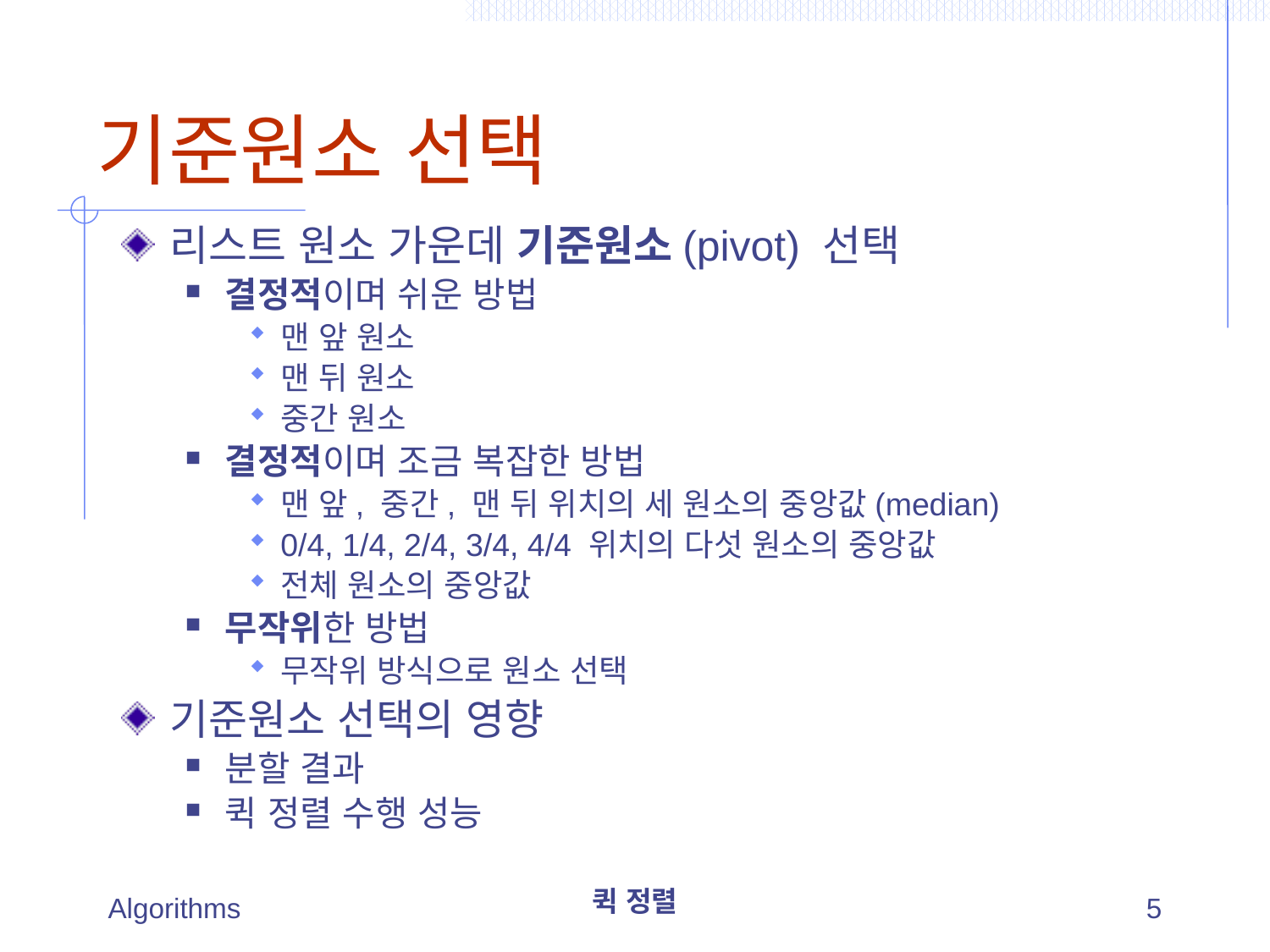

# 기준원소 선택
리스트 원소 가운데 기준원소(pivot) 선택
결정적이며 쉬운 방법
맨 앞 원소
맨 뒤 원소
중간 원소
결정적이며 조금 복잡한 방법
맨 앞, 중간, 맨 뒤 위치의 세 원소의 중앙값(median)
0/4, 1/4, 2/4, 3/4, 4/4 위치의 다섯 원소의 중앙값
전체 원소의 중앙값
무작위한 방법
무작위 방식으로 원소 선택
기준원소 선택의 영향
분할 결과
퀵 정렬 수행 성능
Algorithms
퀵 정렬
5